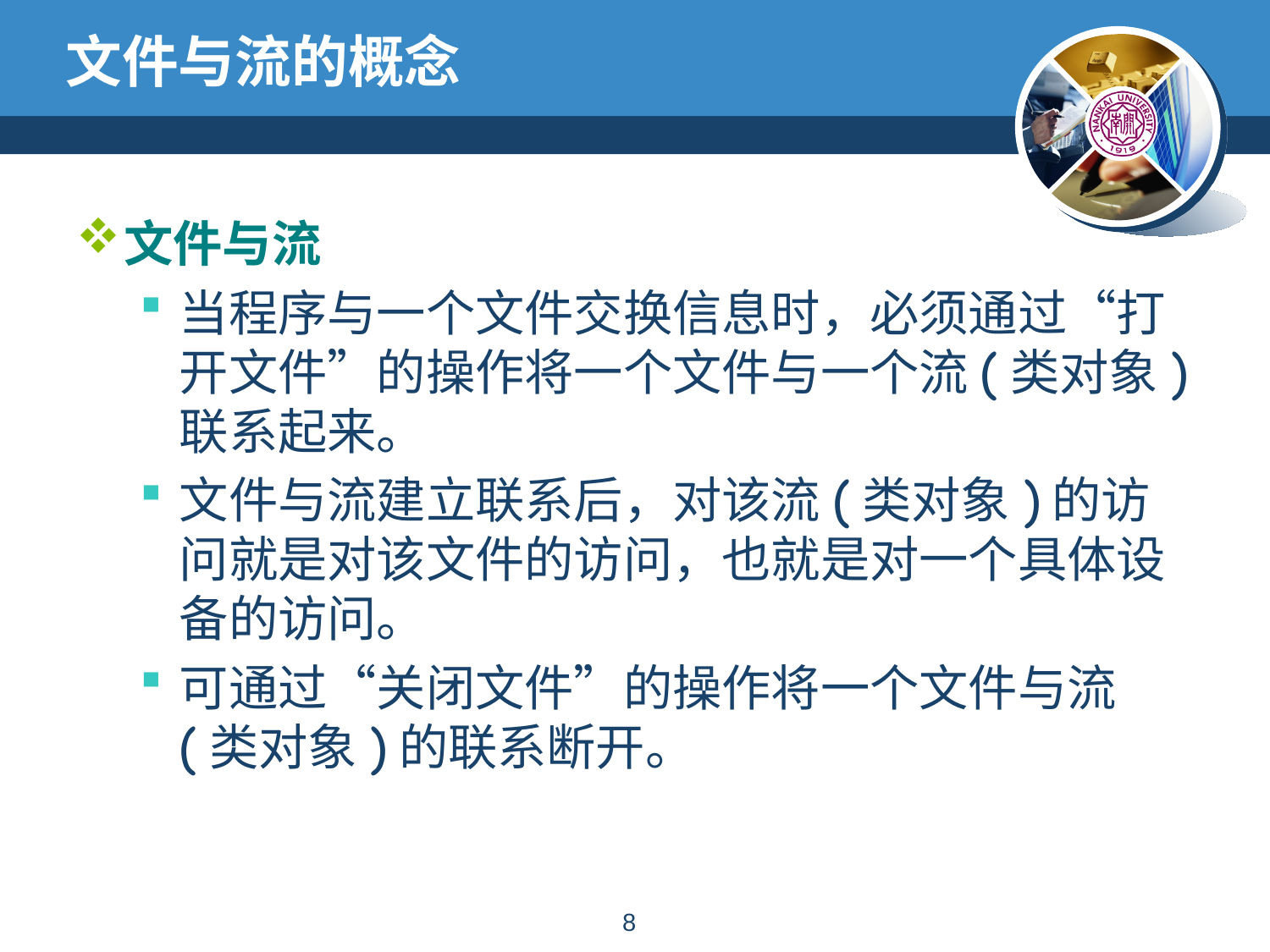

# 文件与流的概念
文件与流
当程序与一个文件交换信息时，必须通过“打开文件”的操作将一个文件与一个流(类对象)联系起来。
文件与流建立联系后，对该流(类对象)的访问就是对该文件的访问，也就是对一个具体设备的访问。
可通过“关闭文件”的操作将一个文件与流(类对象)的联系断开。
8